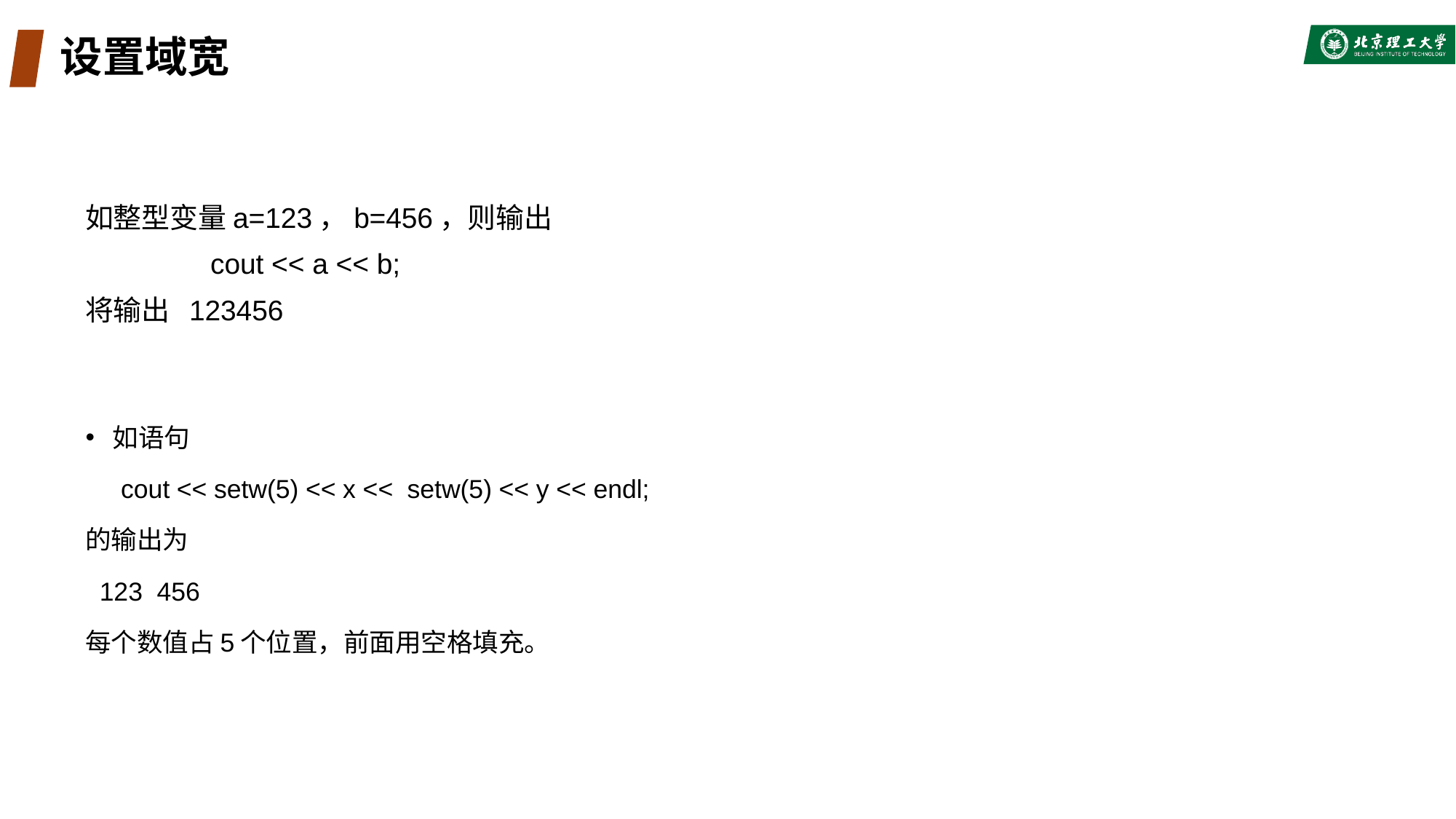

# 设置域宽
如整型变量a=123，b=456，则输出
                cout << a << b;
将输出  123456
如语句
     cout << setw(5) << x <<  setw(5) << y << endl;
的输出为
  123  456
每个数值占5个位置，前面用空格填充。